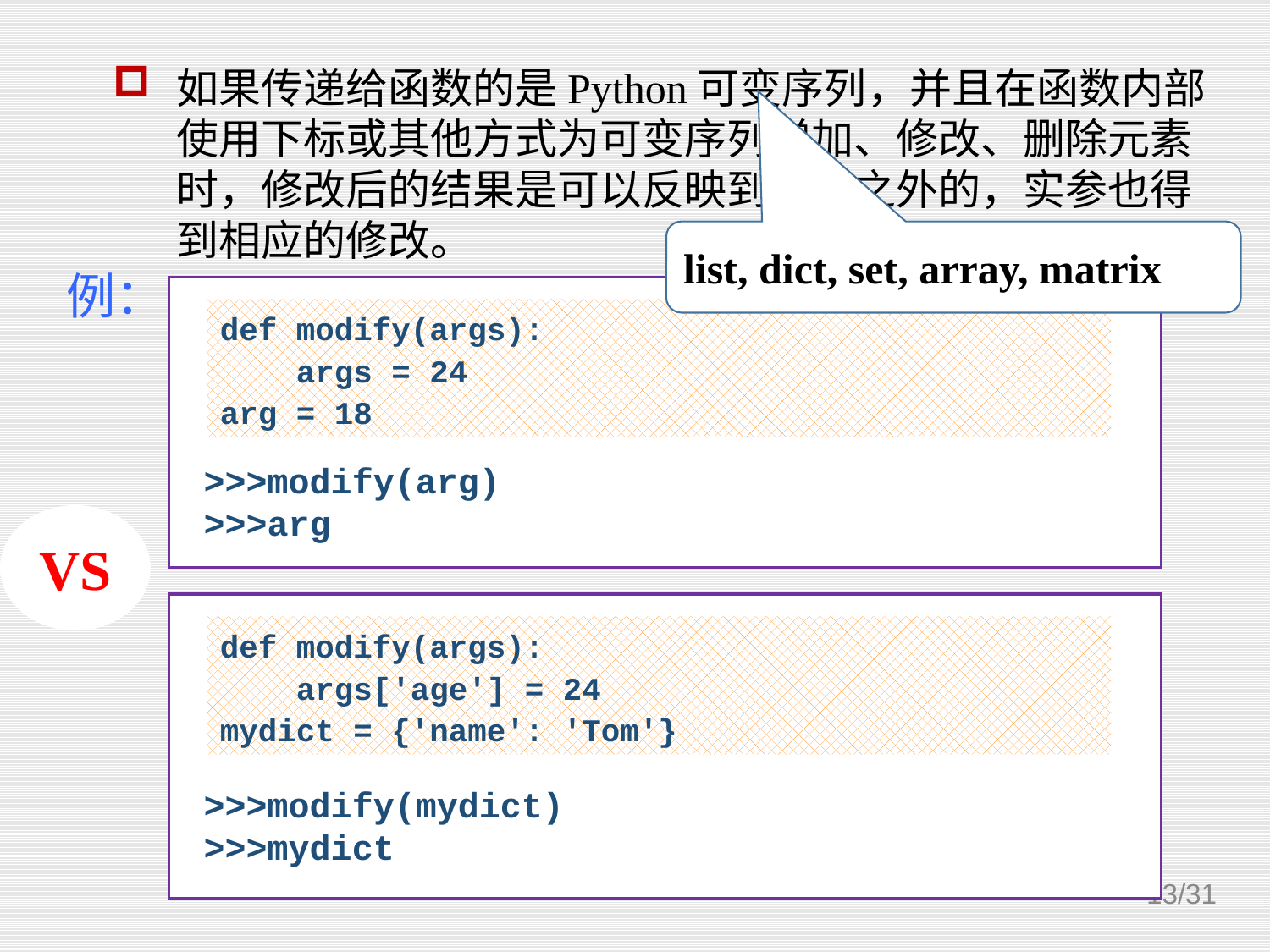

如果传递给函数的是Python可变序列，并且在函数内部使用下标或其他方式为可变序列增加、修改、删除元素时，修改后的结果是可以反映到函数之外的，实参也得到相应的修改。
list, dict, set, array, matrix
例：

def modify(args):
    args = 24
arg = 18
>>>modify(arg)
>>>arg
VS

def modify(args):
    args['age'] = 24
mydict = {'name': 'Tom'}
>>>modify(mydict)
>>>mydict